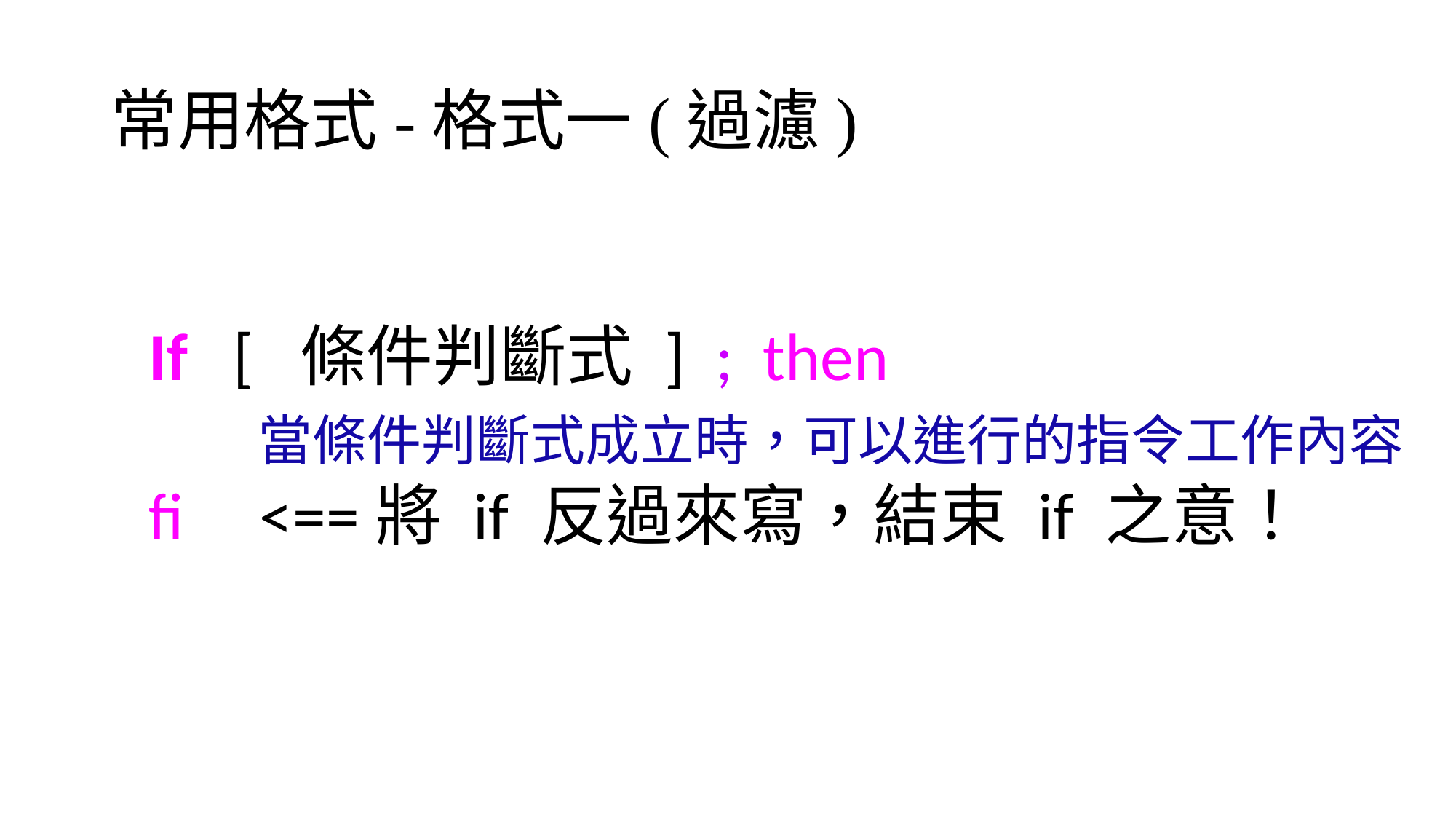

# 常用格式-格式一(過濾)
If   [  條件判斷式 ]  ;  then
	當條件判斷式成立時，可以進行的指令工作內容
fi     <==將 if 反過來寫，結束 if 之意！